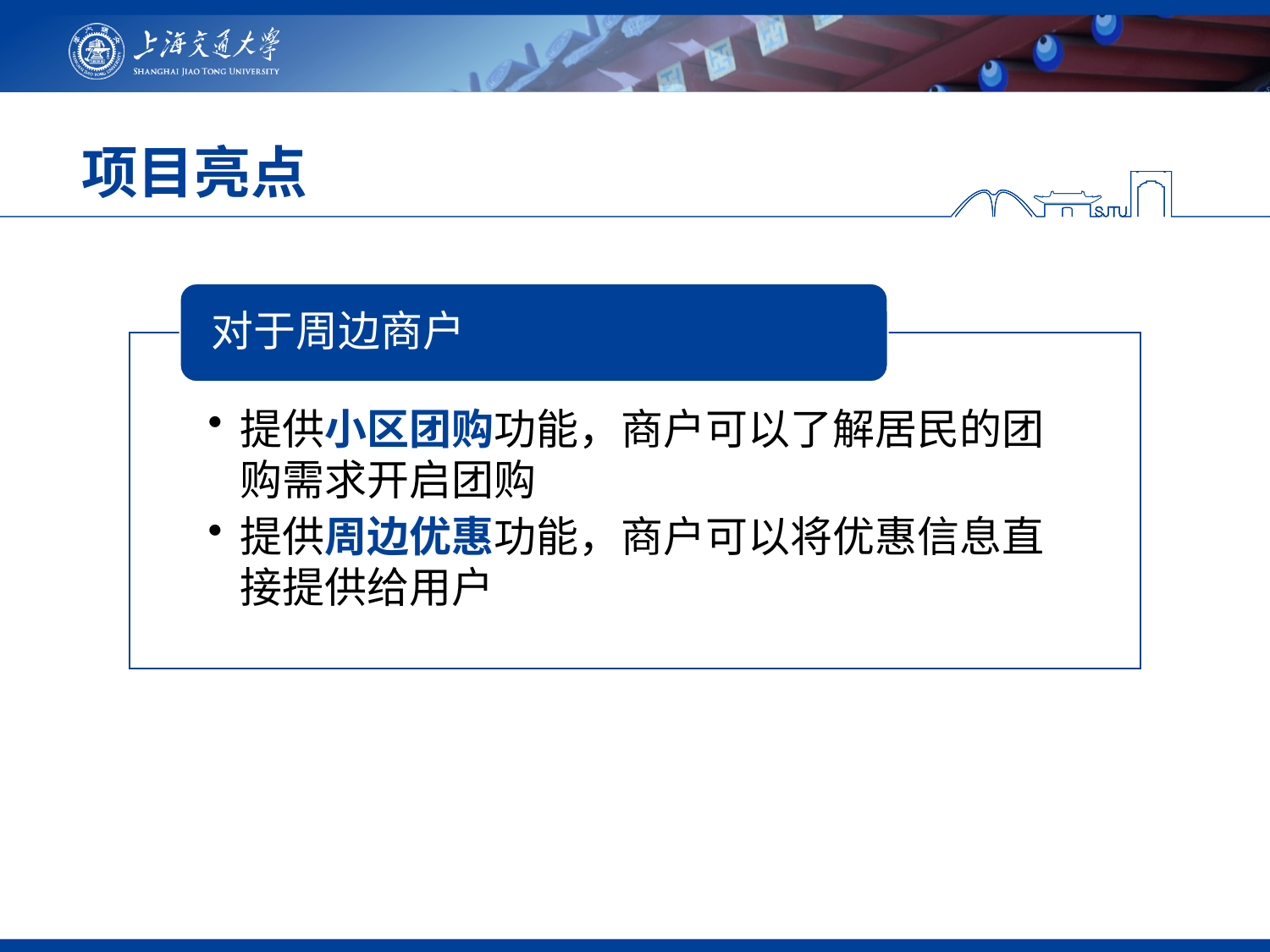

# 项目亮点
提供小区团购功能，商户可以了解居民的团购需求开启团购
提供周边优惠功能，商户可以将优惠信息直接提供给用户
对于周边商户